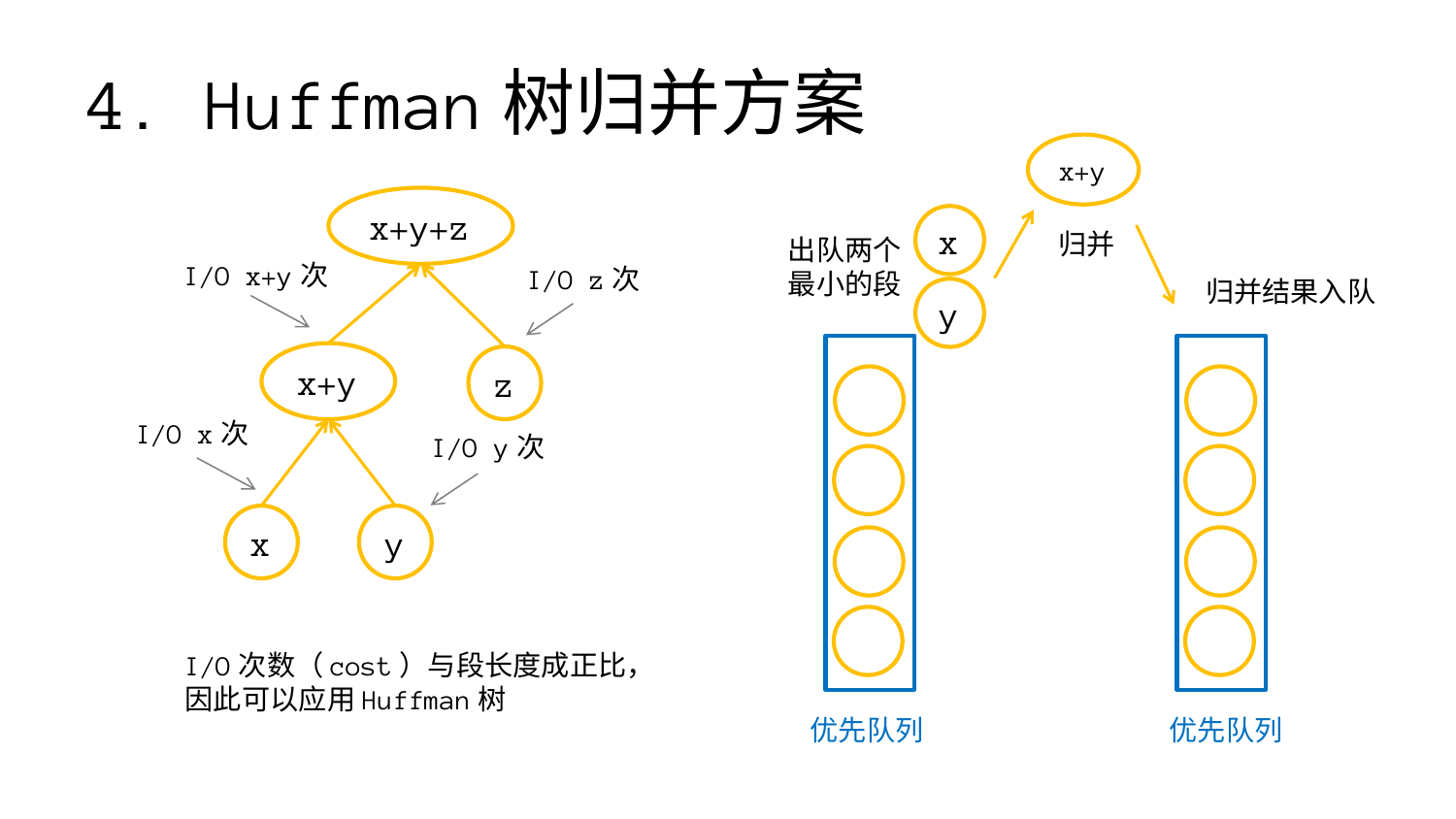

# 4. Huffman树归并方案
x+y
x
归并
出队两个最小的段
归并结果入队
y

优先队列
优先队列
x+y+z
I/O x+y次
I/O z次
x+y
z
I/O x次
I/O y次
x
y
I/O次数（cost）与段长度成正比，因此可以应用Huffman树